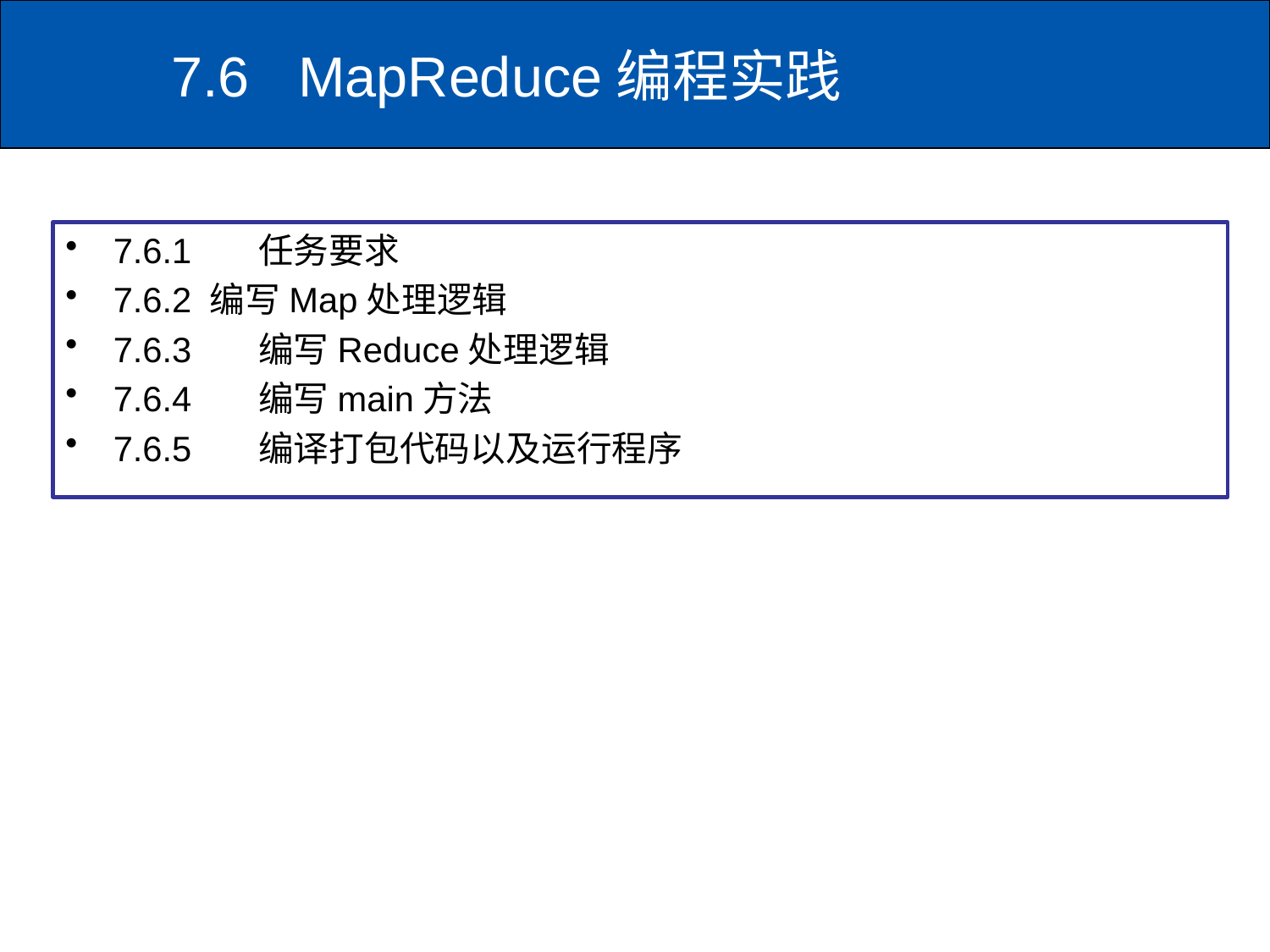

# 7.6	MapReduce编程实践
7.6.1	 任务要求
7.6.2 编写Map处理逻辑
7.6.3	 编写Reduce处理逻辑
7.6.4	 编写main方法
7.6.5	 编译打包代码以及运行程序